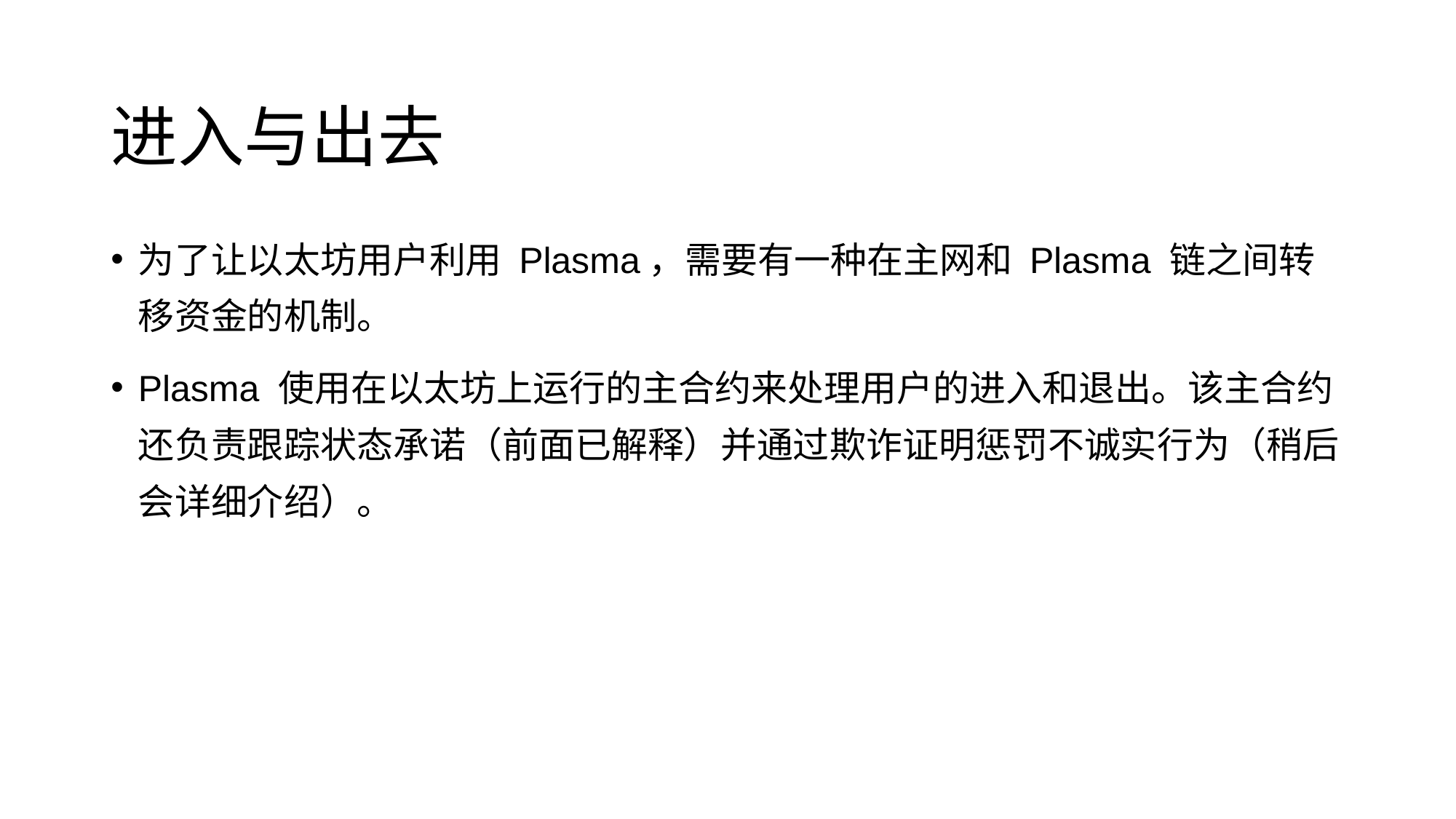

# 进入与出去
为了让以太坊用户利用 Plasma，需要有一种在主网和 Plasma 链之间转移资金的机制。
Plasma 使用在以太坊上运行的主合约来处理用户的进入和退出。该主合约还负责跟踪状态承诺（前面已解释）并通过欺诈证明惩罚不诚实行为（稍后会详细介绍）。